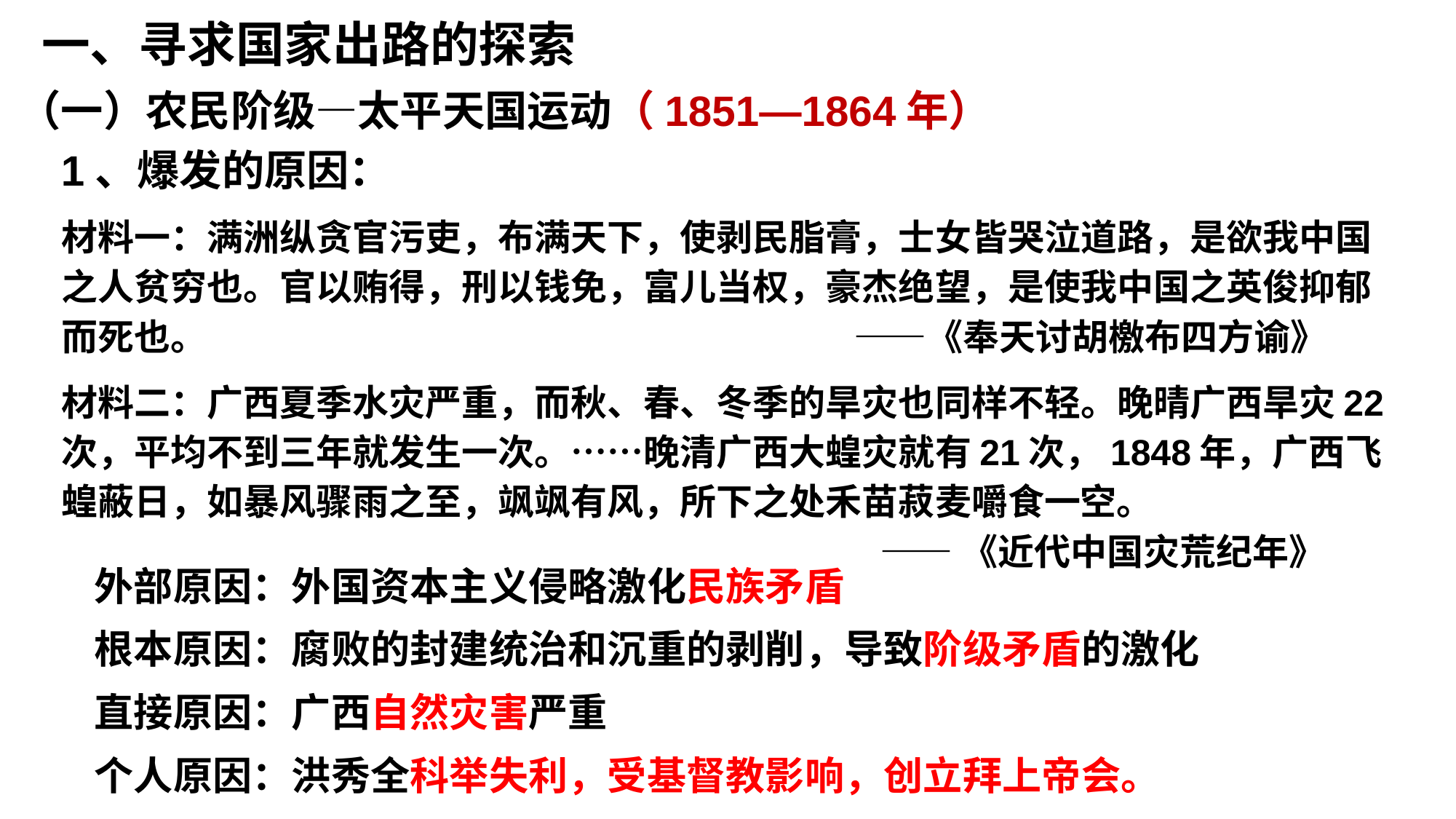

一、寻求国家出路的探索
（一）农民阶级—太平天国运动（1851—1864年）
1、爆发的原因：
材料一：满洲纵贪官污吏，布满天下，使剥民脂膏，士女皆哭泣道路，是欲我中国之人贫穷也。官以贿得，刑以钱免，富儿当权，豪杰绝望，是使我中国之英俊抑郁而死也。                                                                               ——《奉天讨胡檄布四方谕》
材料二：广西夏季水灾严重，而秋、春、冬季的旱灾也同样不轻。晚晴广西旱灾22次，平均不到三年就发生一次。……晚清广西大蝗灾就有21次，1848年，广西飞蝗蔽日，如暴风骤雨之至，飒飒有风，所下之处禾苗菽麦嚼食一空。
                                                                                                    ——《近代中国灾荒纪年》
外部原因：外国资本主义侵略激化民族矛盾
根本原因：腐败的封建统治和沉重的剥削，导致阶级矛盾的激化
直接原因：广西自然灾害严重
个人原因：洪秀全科举失利，受基督教影响，创立拜上帝会。